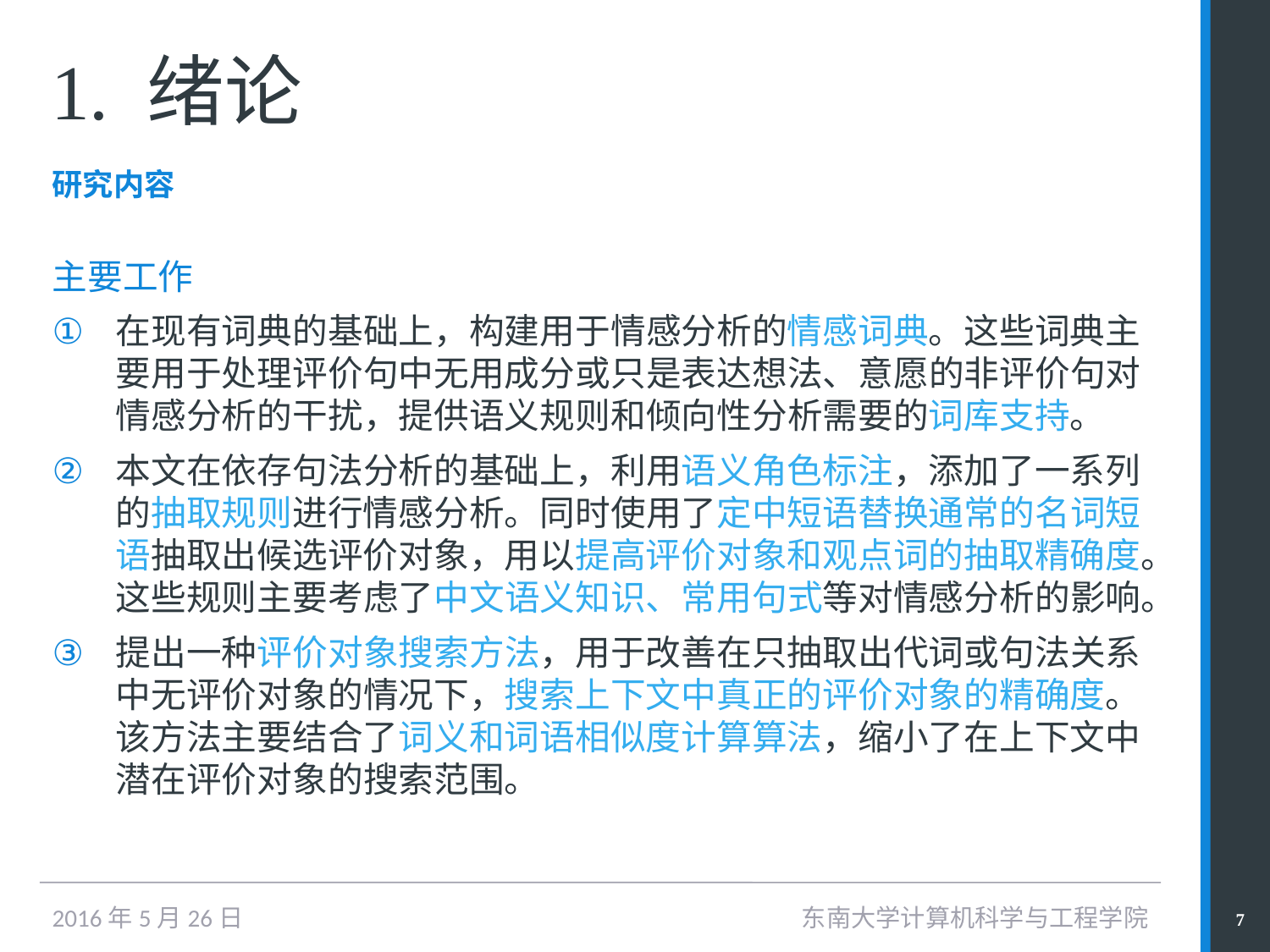

# 1. 绪论
研究内容
主要工作
在现有词典的基础上，构建用于情感分析的情感词典。这些词典主要用于处理评价句中无用成分或只是表达想法、意愿的非评价句对情感分析的干扰，提供语义规则和倾向性分析需要的词库支持。
本文在依存句法分析的基础上，利用语义角色标注，添加了一系列的抽取规则进行情感分析。同时使用了定中短语替换通常的名词短语抽取出候选评价对象，用以提高评价对象和观点词的抽取精确度。这些规则主要考虑了中文语义知识、常用句式等对情感分析的影响。
提出一种评价对象搜索方法，用于改善在只抽取出代词或句法关系中无评价对象的情况下，搜索上下文中真正的评价对象的精确度。该方法主要结合了词义和词语相似度计算算法，缩小了在上下文中潜在评价对象的搜索范围。

东南大学计算机科学与工程学院
7